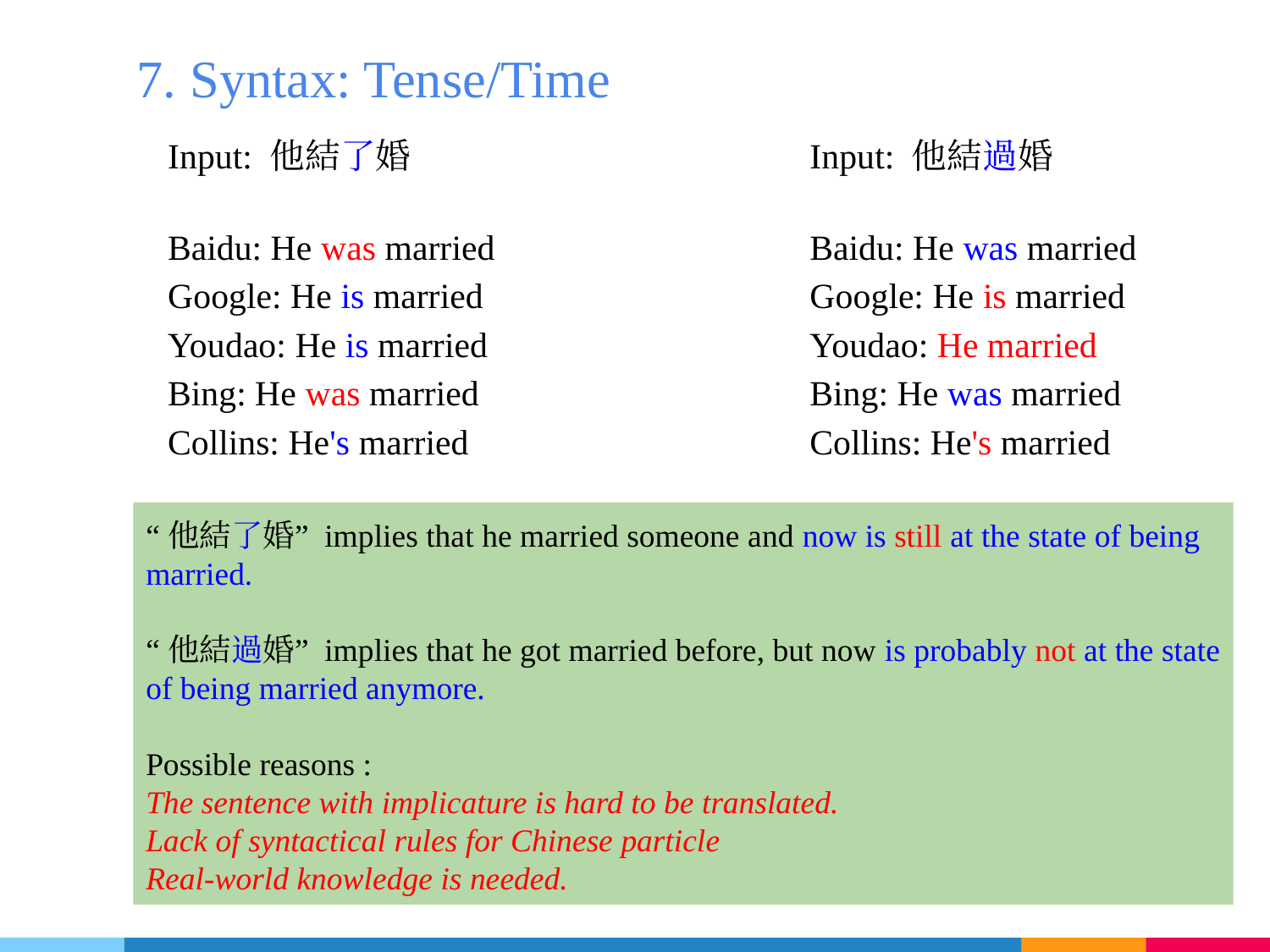

7. Syntax: Tense/Time
Input: 他結了婚

Baidu: He was married
Google: He is married
Youdao: He is married
Bing: He was married
Collins: He's married

Input: 他結過婚

Baidu: He was married
Google: He is married
Youdao: He married
Bing: He was married
Collins: He's married

“他結了婚” implies that he married someone and now is still at the state of being married.

“他結過婚” implies that he got married before, but now is probably not at the state of being married anymore.

Possible reasons :
The sentence with implicature is hard to be translated.
Lack of syntactical rules for Chinese particle
Real-world knowledge is needed.